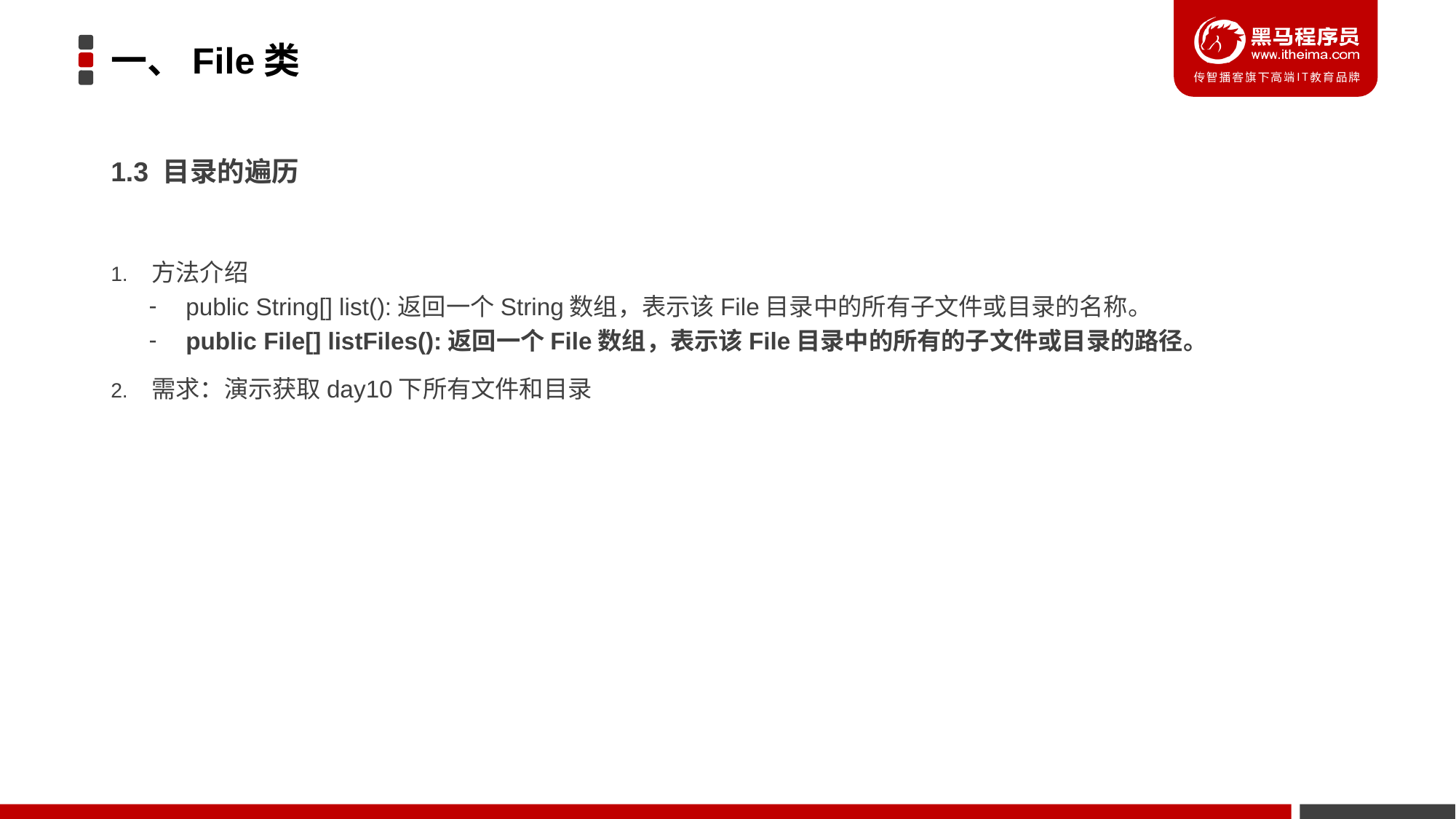

# 一、File类
1.3 目录的遍历
方法介绍
public String[] list():返回一个String数组，表示该File目录中的所有子文件或目录的名称。
public File[] listFiles():返回一个File数组，表示该File目录中的所有的子文件或目录的路径。
需求：演示获取day10下所有文件和目录